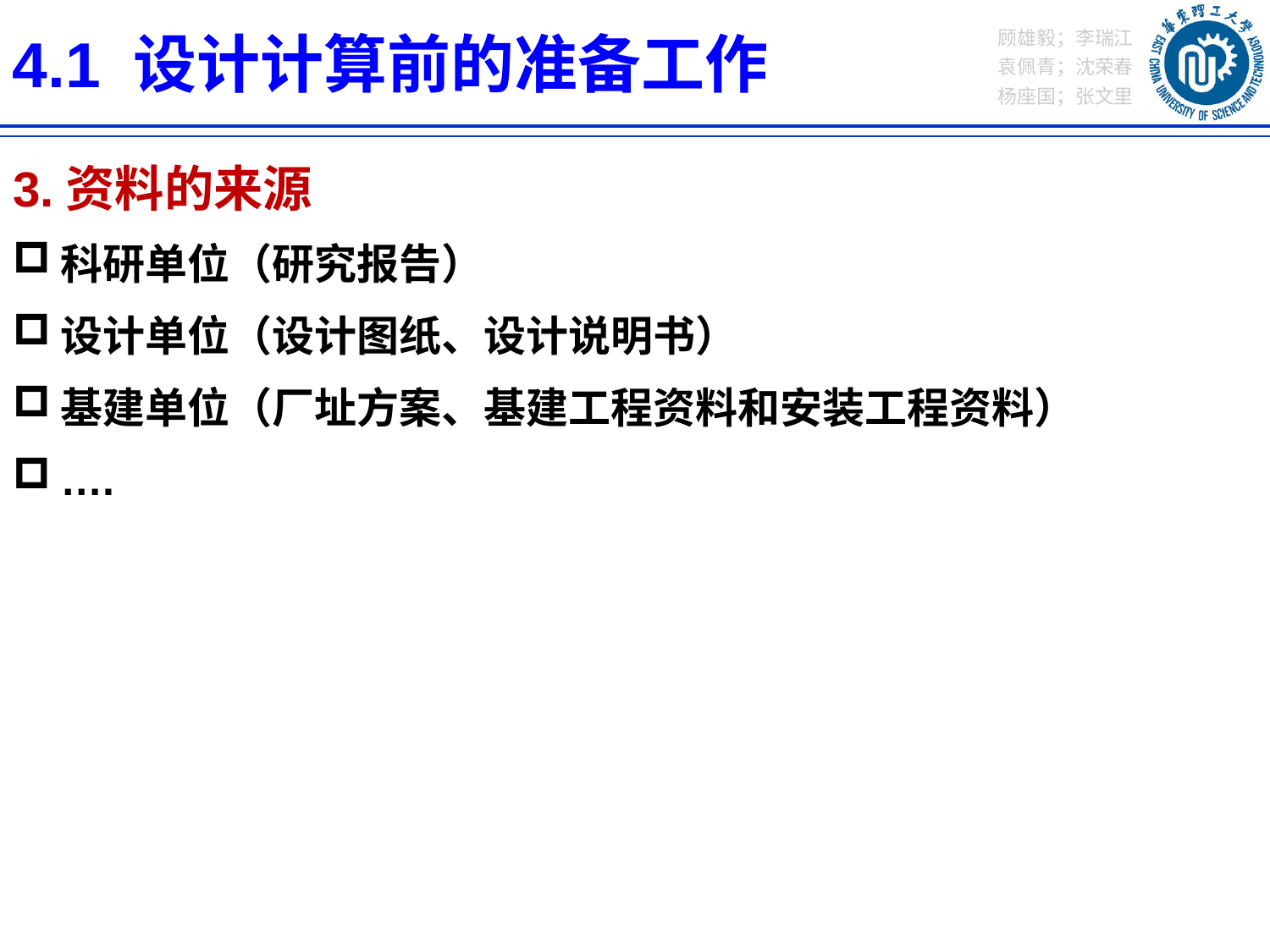

4.1 设计计算前的准备工作
3.资料的来源
科研单位（研究报告）
设计单位（设计图纸、设计说明书）
基建单位（厂址方案、基建工程资料和安装工程资料）
….